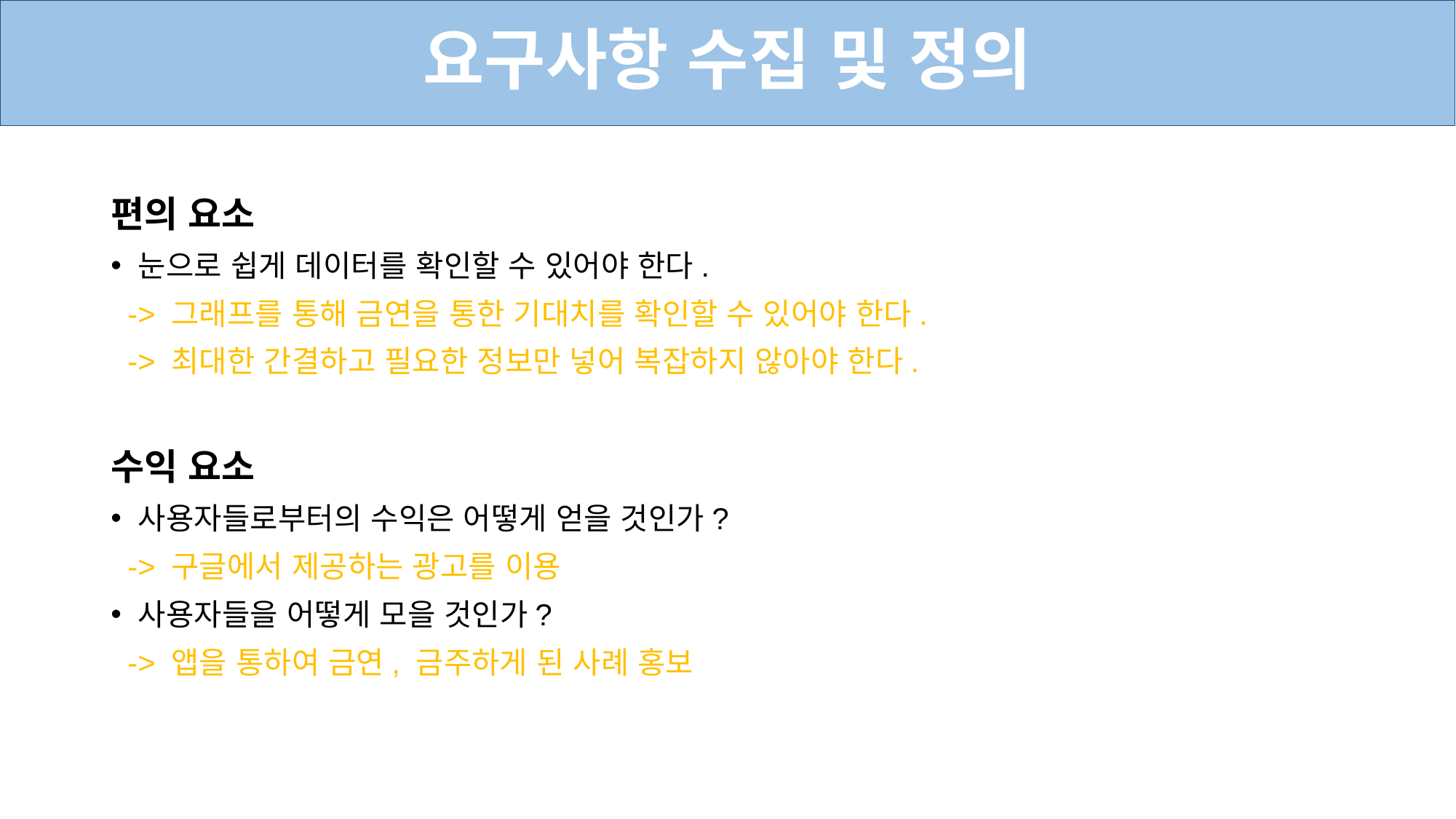

요구사항 수집 및 정의
편의 요소
눈으로 쉽게 데이터를 확인할 수 있어야 한다.
  -> 그래프를 통해 금연을 통한 기대치를 확인할 수 있어야 한다.
  -> 최대한 간결하고 필요한 정보만 넣어 복잡하지 않아야 한다.

수익 요소
사용자들로부터의 수익은 어떻게 얻을 것인가?
  -> 구글에서 제공하는 광고를 이용
사용자들을 어떻게 모을 것인가?
  -> 앱을 통하여 금연, 금주하게 된 사례 홍보